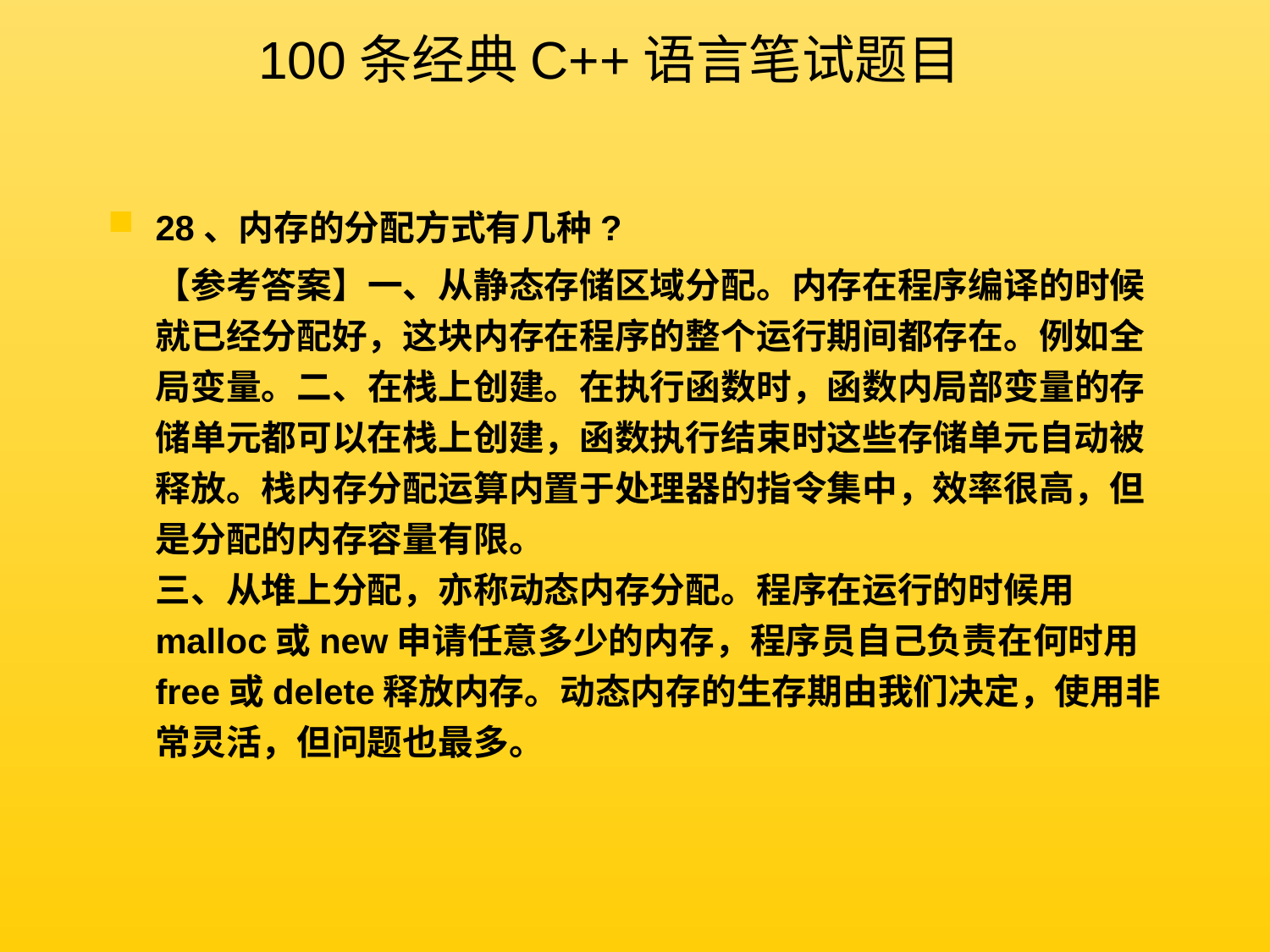

100条经典C++语言笔试题目
28、内存的分配方式有几种?
	【参考答案】一、从静态存储区域分配。内存在程序编译的时候就已经分配好，这块内存在程序的整个运行期间都存在。例如全局变量。二、在栈上创建。在执行函数时，函数内局部变量的存储单元都可以在栈上创建，函数执行结束时这些存储单元自动被释放。栈内存分配运算内置于处理器的指令集中，效率很高，但是分配的内存容量有限。
三、从堆上分配，亦称动态内存分配。程序在运行的时候用malloc或new申请任意多少的内存，程序员自己负责在何时用free或delete释放内存。动态内存的生存期由我们决定，使用非常灵活，但问题也最多。